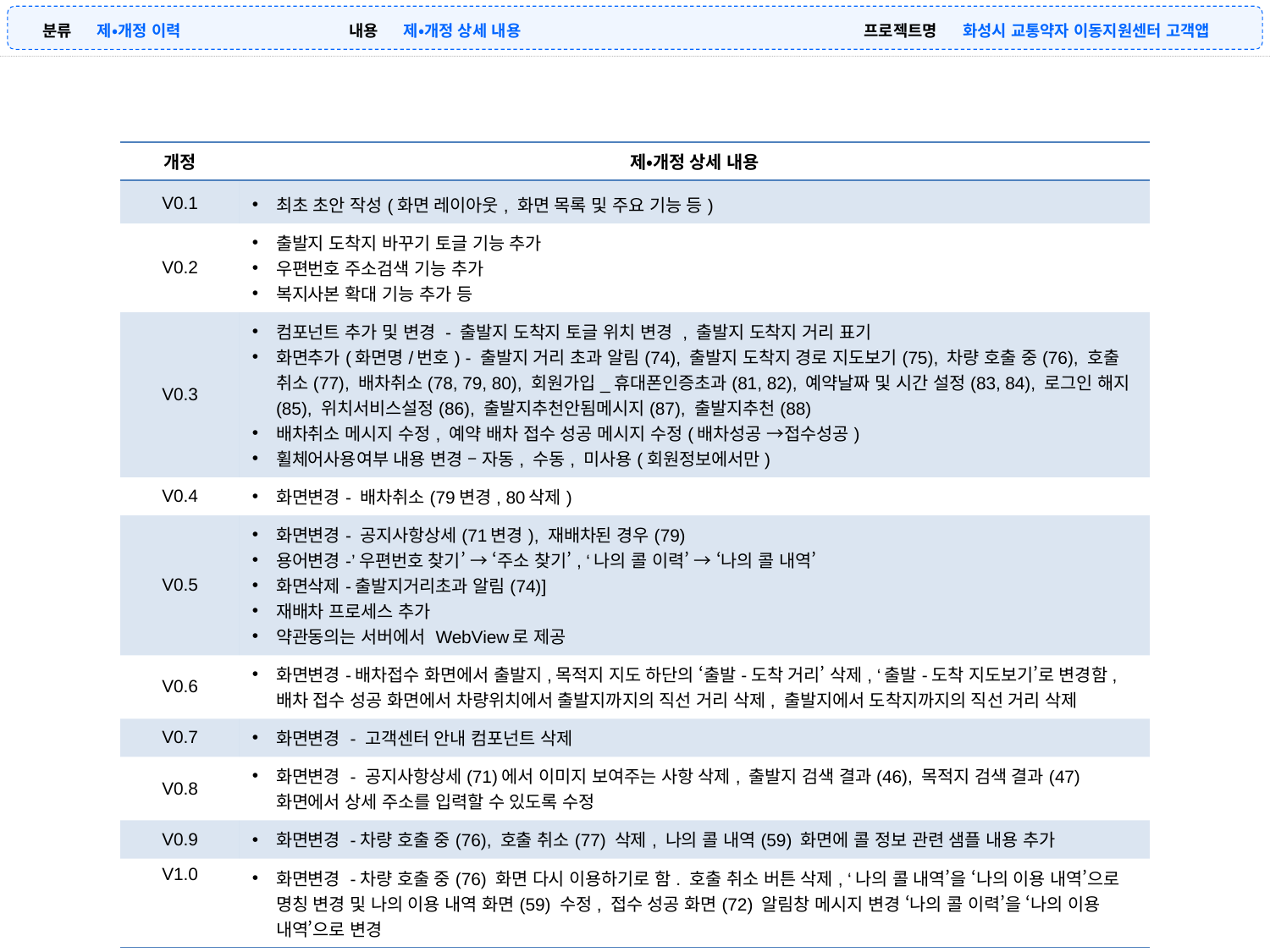

| 분류 | 제•개정 이력 |
| --- | --- |
| 내용 | 제•개정 상세 내용 |
| --- | --- |
| 프로젝트명 | 화성시 교통약자 이동지원센터 고객앱 |
| --- | --- |
| 개정 | 제•개정 상세 내용 |
| --- | --- |
| V0.1 | 최초 초안 작성(화면 레이아웃, 화면 목록 및 주요 기능 등) |
| V0.2 | 출발지 도착지 바꾸기 토글 기능 추가 우편번호 주소검색 기능 추가 복지사본 확대 기능 추가 등 |
| V0.3 | 컴포넌트 추가 및 변경 - 출발지 도착지 토글 위치 변경 , 출발지 도착지 거리 표기 화면추가(화면명/번호) - 출발지 거리 초과 알림(74), 출발지 도착지 경로 지도보기(75), 차량 호출 중(76), 호출 취소(77), 배차취소(78, 79, 80), 회원가입\_휴대폰인증초과(81, 82), 예약날짜 및 시간 설정(83, 84), 로그인 해지(85), 위치서비스설정(86), 출발지추천안됨메시지(87), 출발지추천(88) 배차취소 메시지 수정, 예약 배차 접수 성공 메시지 수정(배차성공 →접수성공) 휠체어사용여부 내용 변경 – 자동, 수동, 미사용(회원정보에서만) |
| V0.4 | 화면변경- 배차취소(79변경, 80삭제) |
| V0.5 | 화면변경- 공지사항상세(71변경), 재배차된 경우(79) 용어변경-’우편번호 찾기’ → ‘주소 찾기’, ‘나의 콜 이력’ → ‘나의 콜 내역’ 화면삭제-출발지거리초과 알림(74)] 재배차 프로세스 추가 약관동의는 서버에서 WebView로 제공 |
| V0.6 | 화면변경-배차접수 화면에서 출발지,목적지 지도 하단의 ‘출발-도착 거리’ 삭제, ‘출발-도착 지도보기’로 변경함, 배차 접수 성공 화면에서 차량위치에서 출발지까지의 직선 거리 삭제, 출발지에서 도착지까지의 직선 거리 삭제 |
| V0.7 | 화면변경 - 고객센터 안내 컴포넌트 삭제 |
| V0.8 | 화면변경 - 공지사항상세(71)에서 이미지 보여주는 사항 삭제, 출발지 검색 결과(46), 목적지 검색 결과(47) 화면에서 상세 주소를 입력할 수 있도록 수정 |
| V0.9 | 화면변경 -차량 호출 중(76), 호출 취소(77) 삭제, 나의 콜 내역(59) 화면에 콜 정보 관련 샘플 내용 추가 |
| V1.0 | 화면변경 -차량 호출 중(76) 화면 다시 이용하기로 함. 호출 취소 버튼 삭제, ‘나의 콜 내역’을 ‘나의 이용 내역’으로 명칭 변경 및 나의 이용 내역 화면(59) 수정, 접수 성공 화면(72) 알림창 메시지 변경 ‘나의 콜 이력’을 ‘나의 이용 내역’으로 변경 |